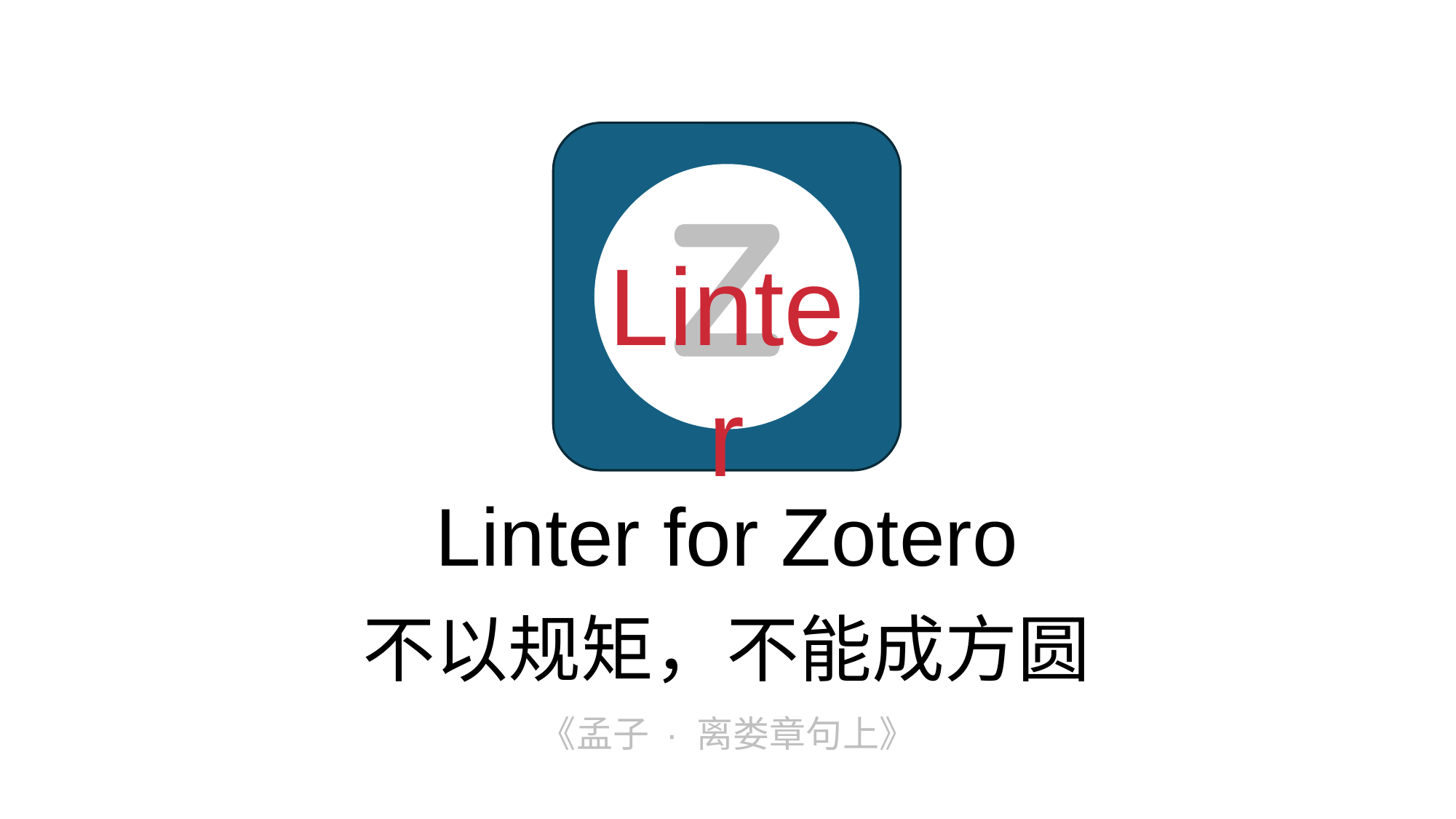

Linter
Linter for Zotero
不以规矩，不能成方圆
《孟子 · 离娄章句上》